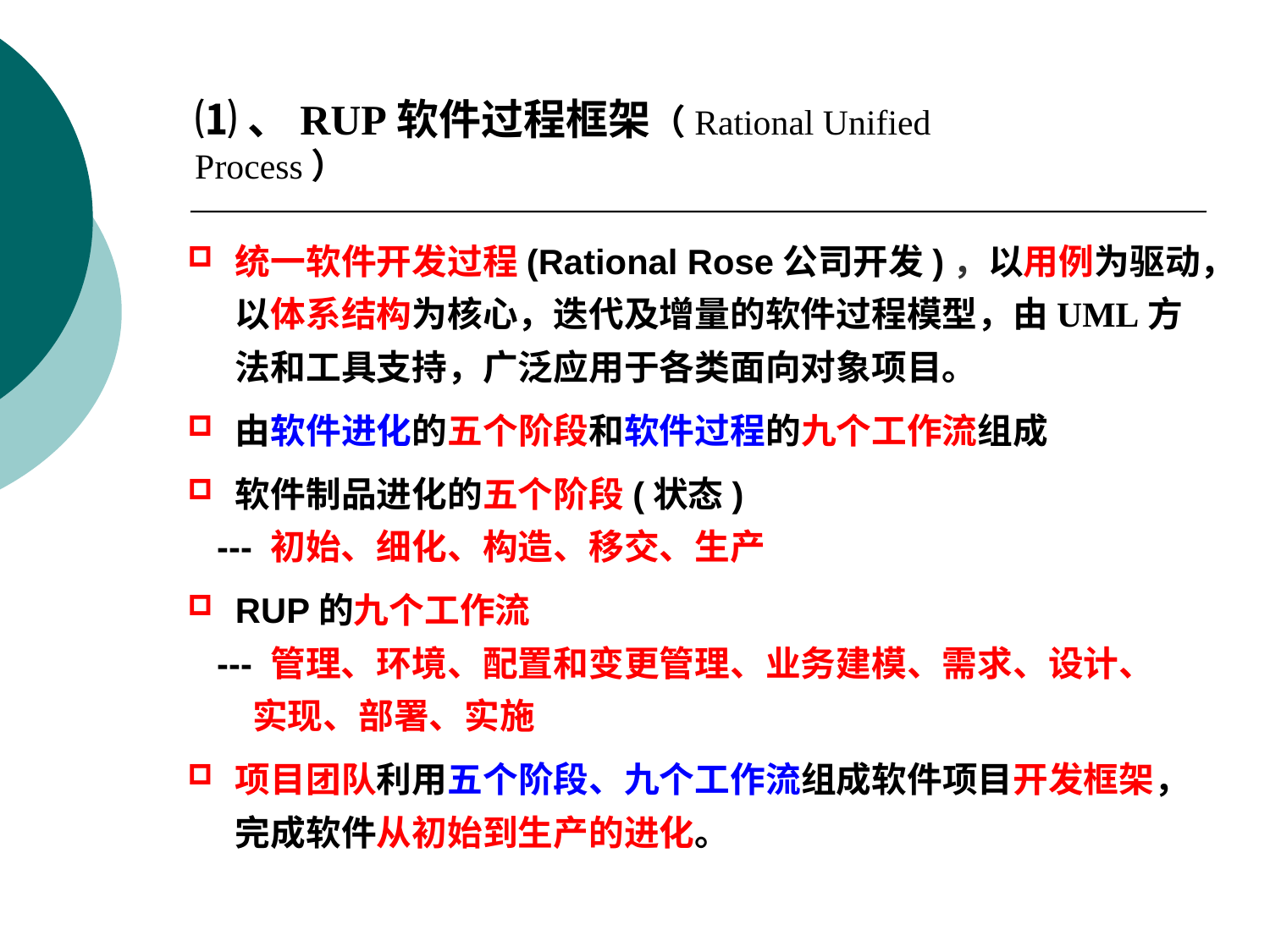

# ⑴、RUP软件过程框架（Rational Unified Process）
统一软件开发过程(Rational Rose公司开发)，以用例为驱动，以体系结构为核心，迭代及增量的软件过程模型，由UML方法和工具支持，广泛应用于各类面向对象项目。
由软件进化的五个阶段和软件过程的九个工作流组成
软件制品进化的五个阶段(状态)
   --- 初始、细化、构造、移交、生产
RUP的九个工作流
   --- 管理、环境、配置和变更管理、业务建模、需求、设计、
       实现、部署、实施
项目团队利用五个阶段、九个工作流组成软件项目开发框架，完成软件从初始到生产的进化。